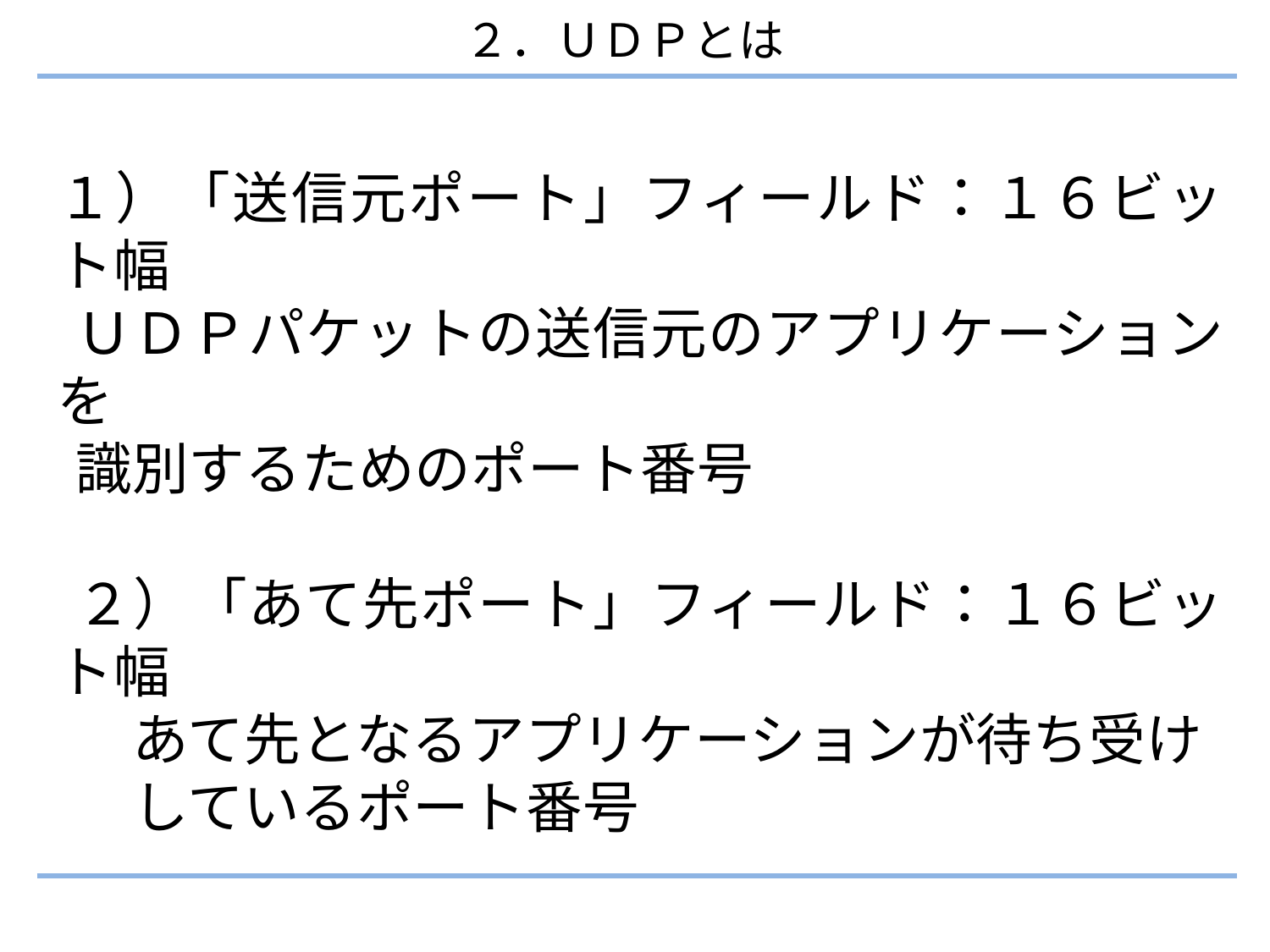

２．ＵＤＰとは
１）「送信元ポート」フィールド：１６ビット幅
ＵＤＰパケットの送信元のアプリケーションを
識別するためのポート番号

２）「あて先ポート」フィールド：１６ビット幅
　あて先となるアプリケーションが待ち受け
　しているポート番号